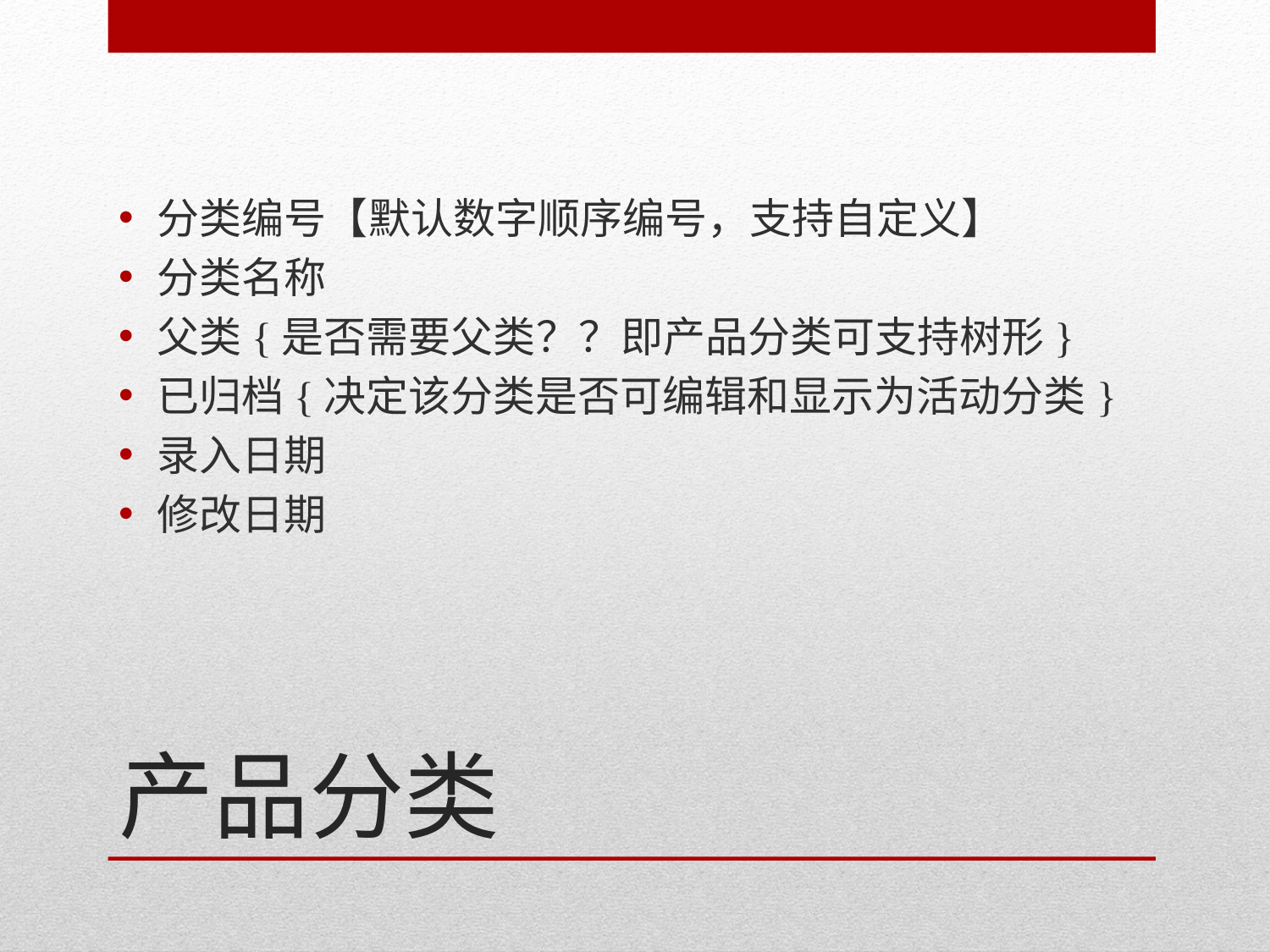

分类编号【默认数字顺序编号，支持自定义】
分类名称
父类{是否需要父类？？即产品分类可支持树形}
已归档{决定该分类是否可编辑和显示为活动分类}
录入日期
修改日期
# 产品分类